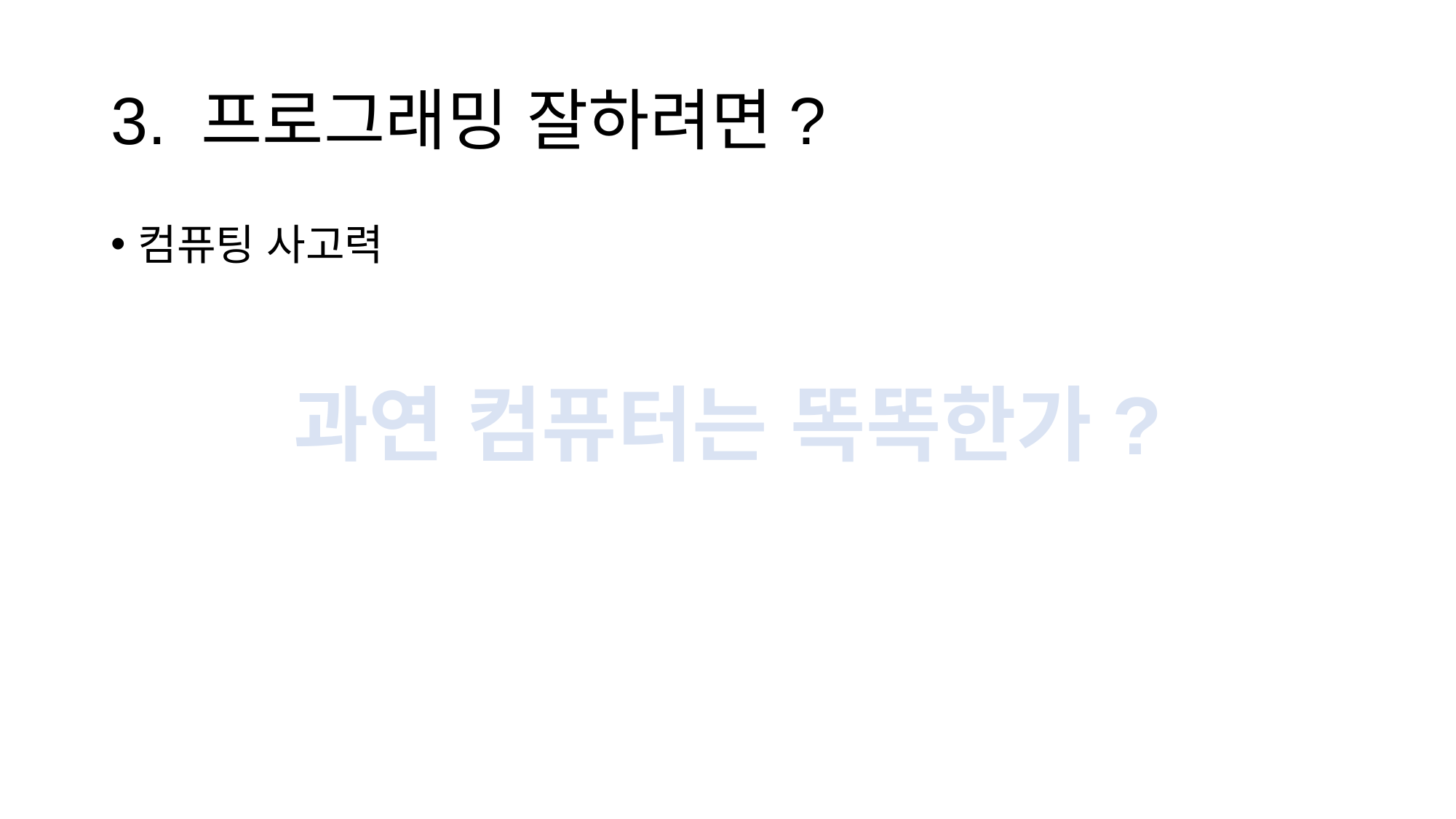

# 3. 프로그래밍 잘하려면?
컴퓨팅 사고력
과연 컴퓨터는 똑똑한가?